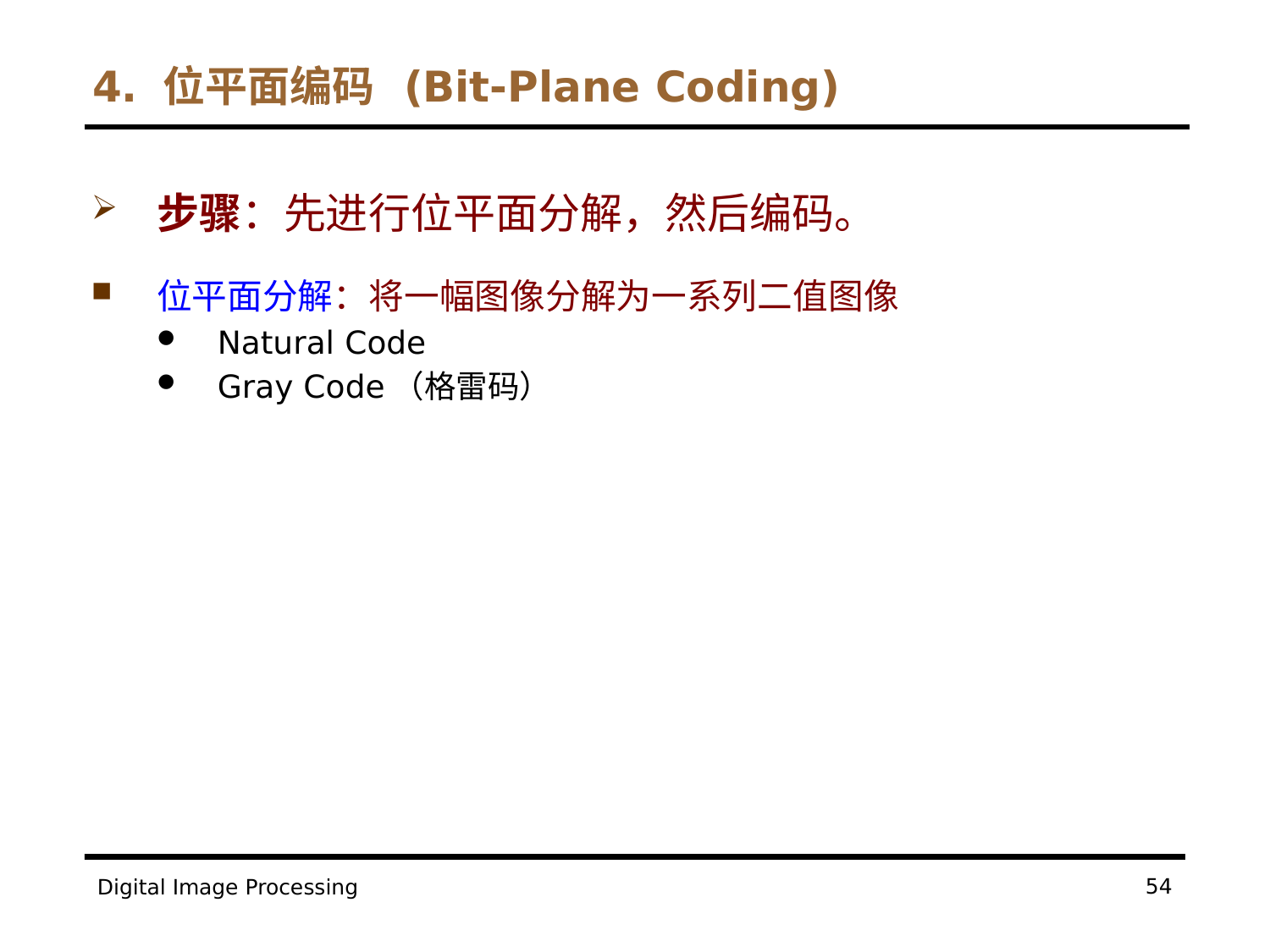

# 4. 位平面编码  (Bit-Plane Coding)
步骤：先进行位平面分解，然后编码。

位平面分解：将一幅图像分解为一系列二值图像
Natural Code
Gray Code（格雷码）
54
Digital Image Processing